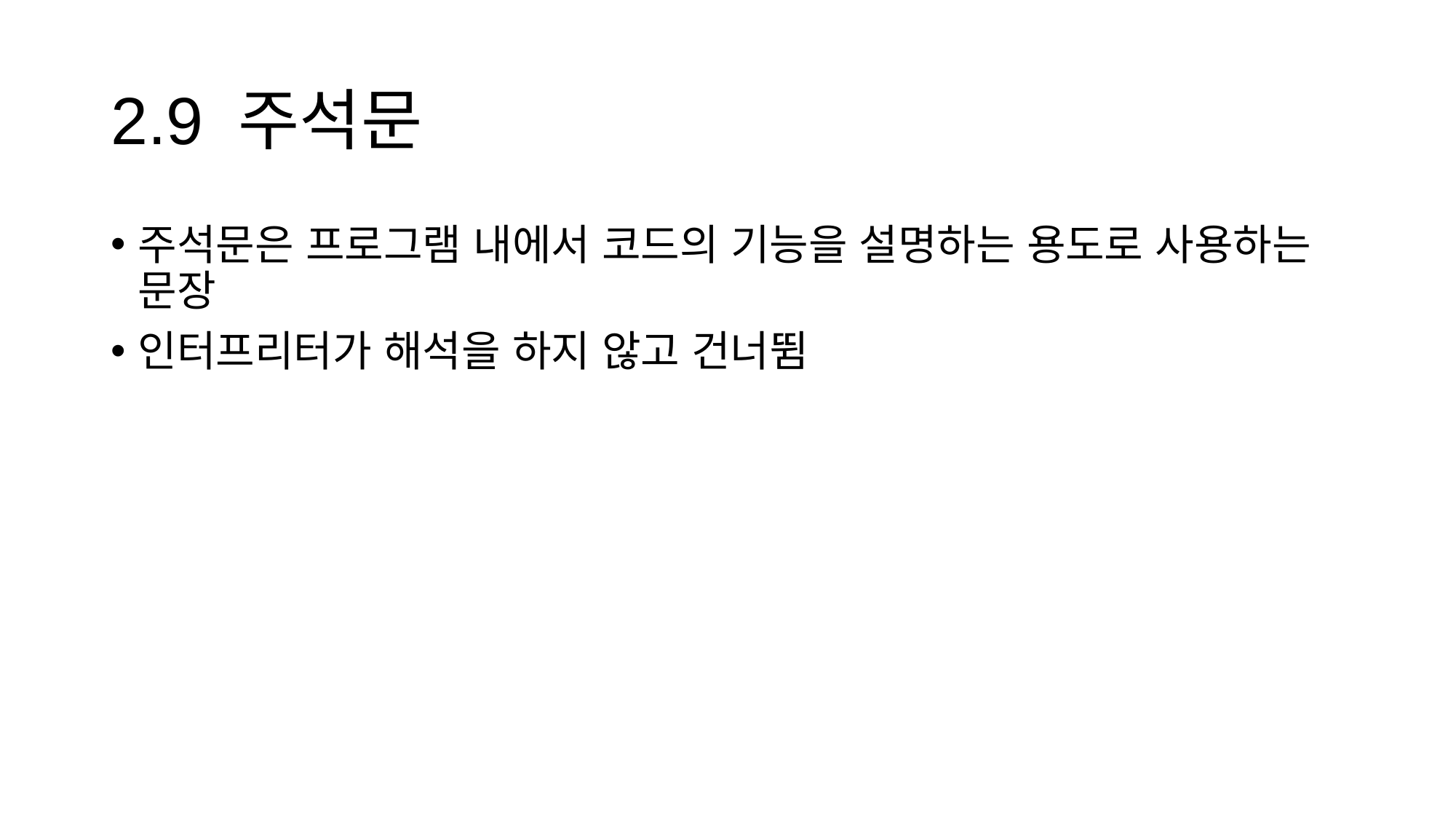

# 2.9 주석문
주석문은 프로그램 내에서 코드의 기능을 설명하는 용도로 사용하는 문장
인터프리터가 해석을 하지 않고 건너뜀